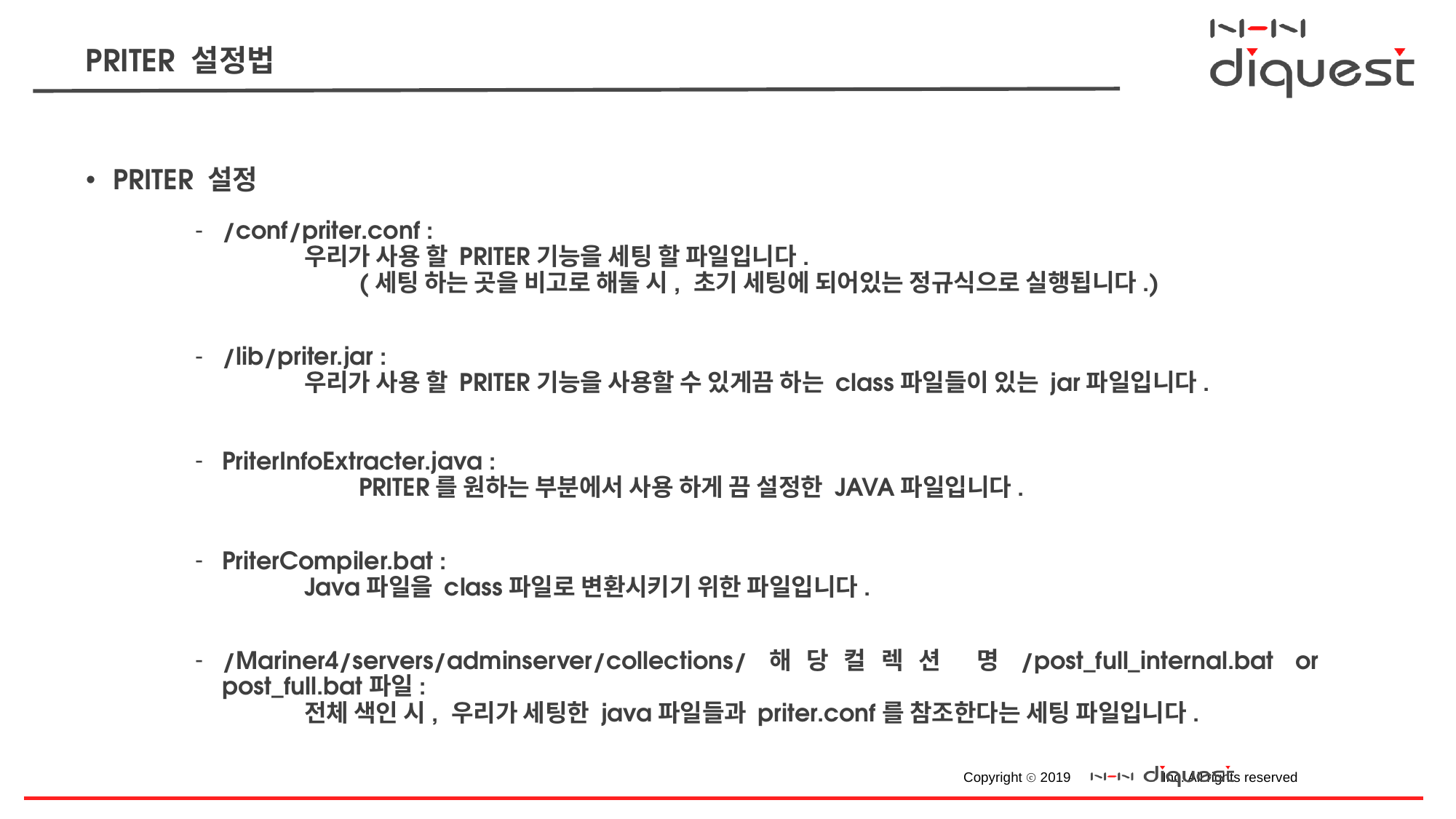

# PRITER 설정법
PRITER 설정

/conf/priter.conf :
	우리가 사용 할 PRITER기능을 세팅 할 파일입니다.
	(세팅 하는 곳을 비고로 해둘 시, 초기 세팅에 되어있는 정규식으로 실행됩니다.)

/lib/priter.jar :
	우리가 사용 할 PRITER기능을 사용할 수 있게끔 하는 class파일들이 있는 jar파일입니다.

PriterInfoExtracter.java :
	PRITER를 원하는 부분에서 사용 하게 끔 설정한 JAVA파일입니다.

PriterCompiler.bat :
	Java파일을 class파일로 변환시키기 위한 파일입니다.

/Mariner4/servers/adminserver/collections/해당컬렉션 명/post_full_internal.bat or post_full.bat파일:
	전체 색인 시, 우리가 세팅한 java파일들과 priter.conf를 참조한다는 세팅 파일입니다.